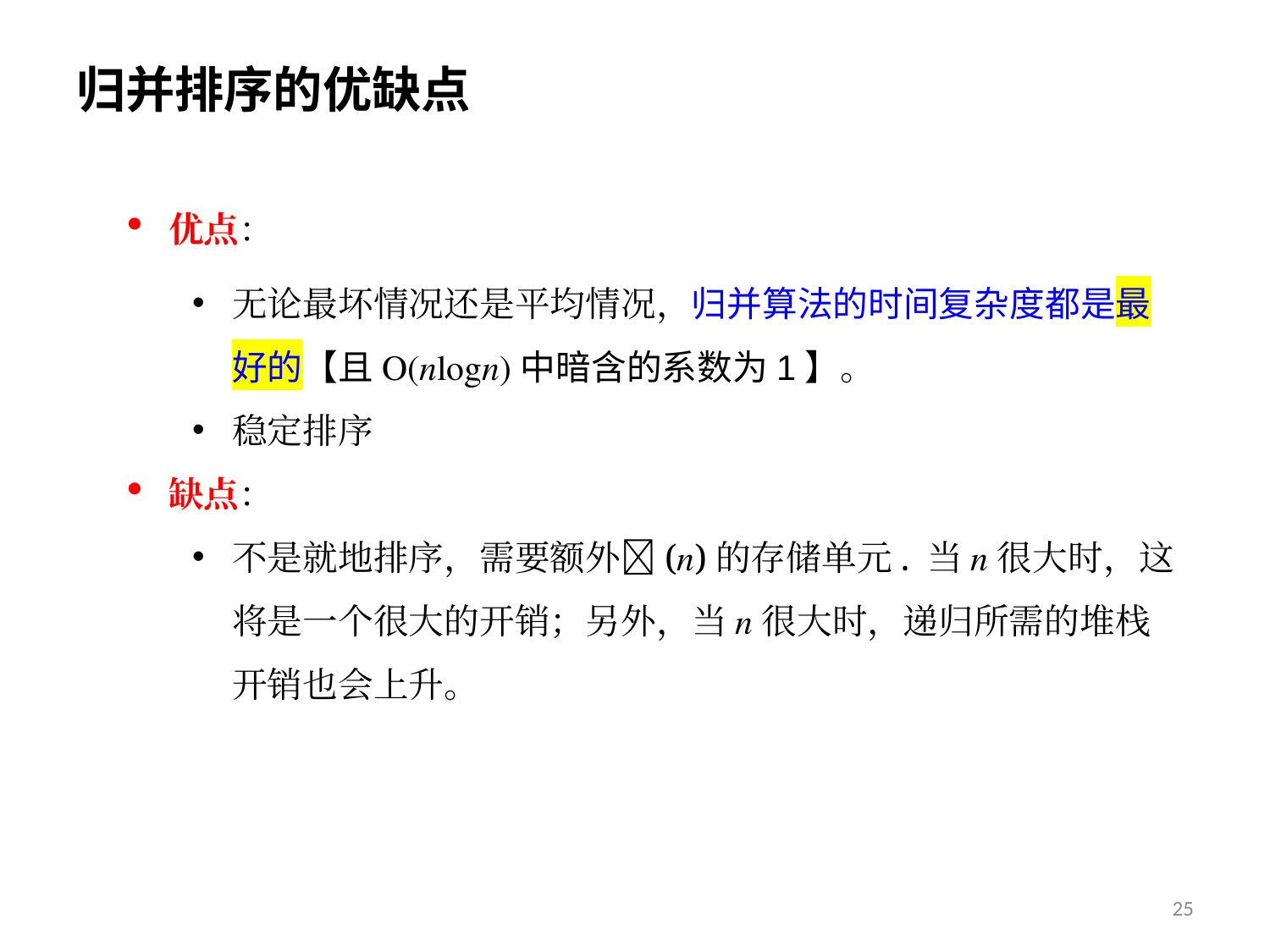

# 归并排序的优缺点
优点：
无论最坏情况还是平均情况，归并算法的时间复杂度都是最好的【且O(nlogn)中暗含的系数为1】。
稳定排序
缺点：
不是就地排序，需要额外Ω(n)的存储单元. 当n很大时，这将是一个很大的开销；另外，当n很大时，递归所需的堆栈开销也会上升。
25